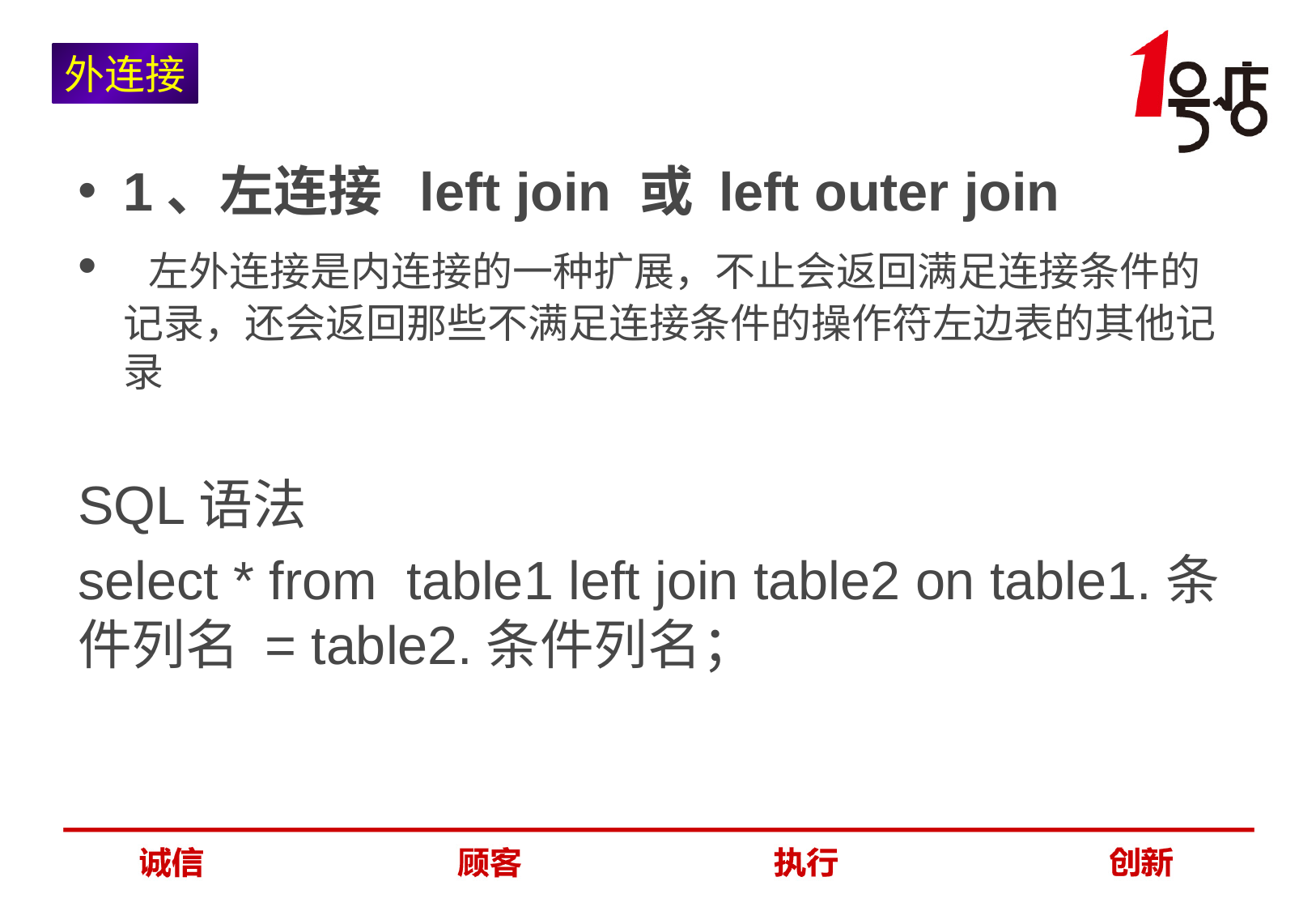

外连接
1、左连接  left join 或 left outer join
 左外连接是内连接的一种扩展，不止会返回满足连接条件的记录，还会返回那些不满足连接条件的操作符左边表的其他记录
SQL语法
select * from  table1 left join table2 on table1.条件列名 = table2.条件列名；